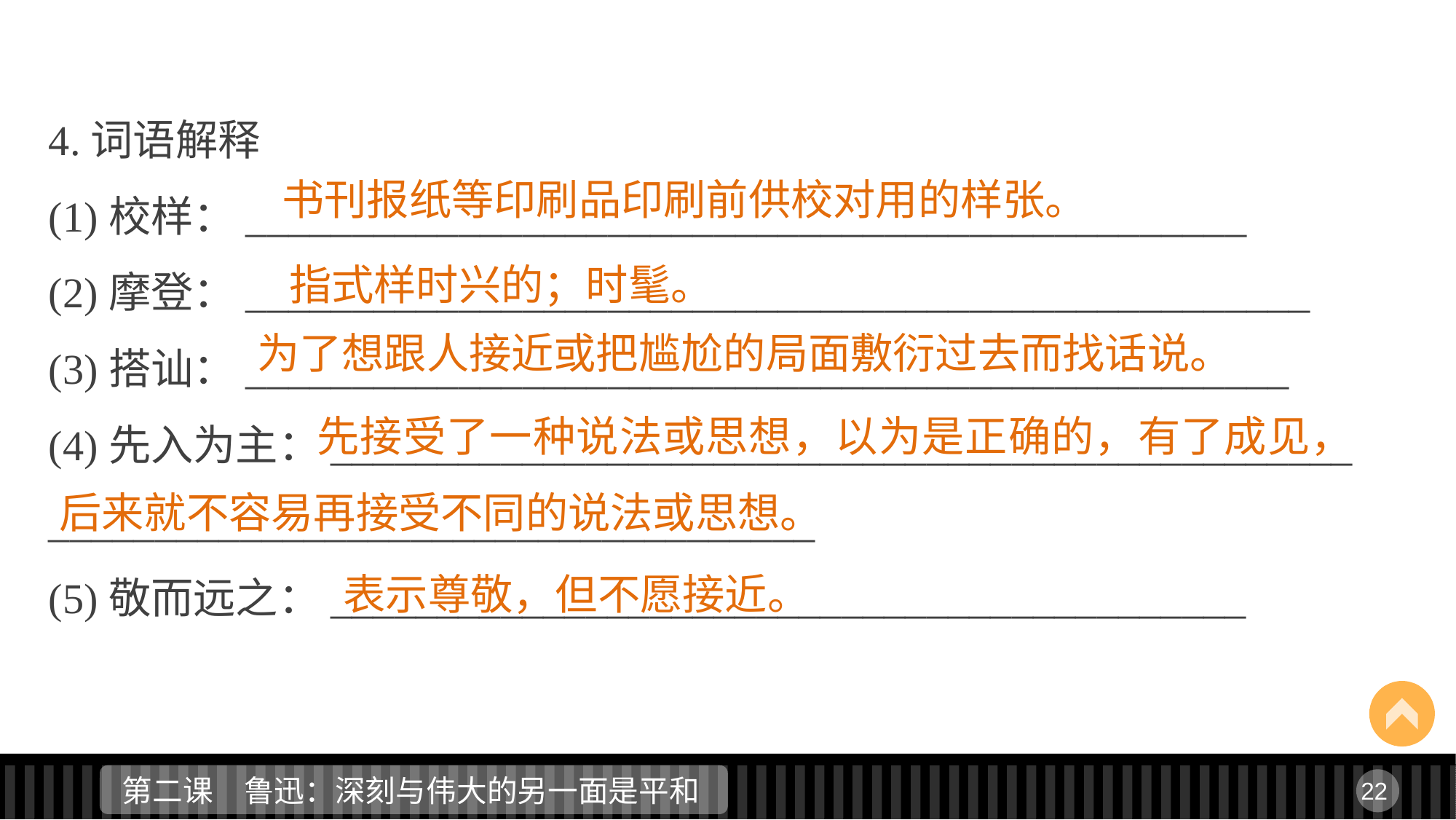

4.词语解释
(1)校样：_______________________________________________
(2)摩登：__________________________________________________
(3)搭讪：_________________________________________________
(4)先入为主：________________________________________________
____________________________________
(5)敬而远之：___________________________________________
书刊报纸等印刷品印刷前供校对用的样张。
指式样时兴的；时髦。
为了想跟人接近或把尴尬的局面敷衍过去而找话说。
                        先接受了一种说法或思想，以为是正确的，有了成见，后来就不容易再接受不同的说法或思想。
表示尊敬，但不愿接近。